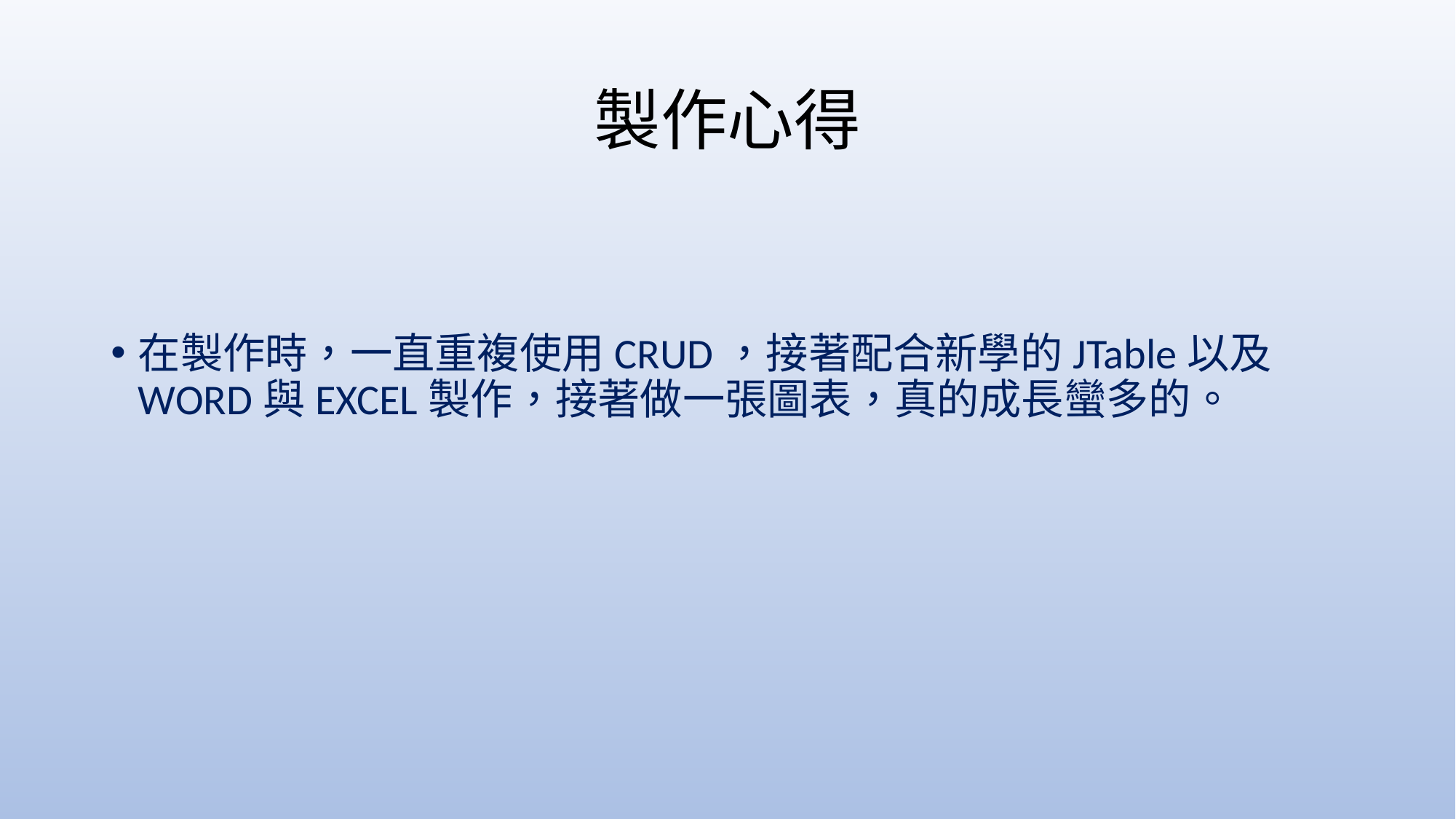

# 製作心得
在製作時，一直重複使用CRUD，接著配合新學的JTable以及WORD與EXCEL製作，接著做一張圖表，真的成長蠻多的。